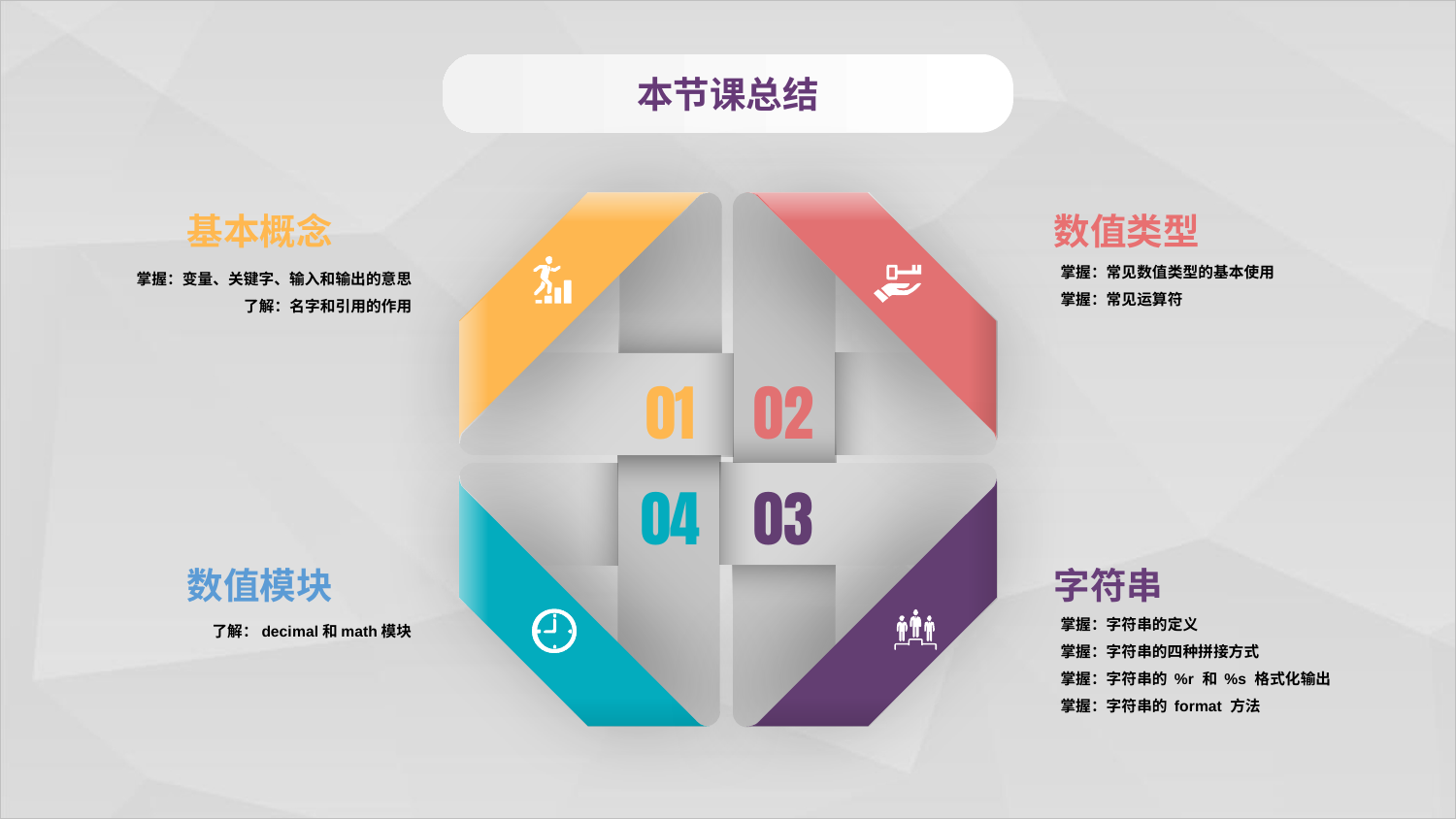

本节课总结

基本概念
掌握：变量、关键字、输入和输出的意思
了解：名字和引用的作用
数值类型
掌握：常见数值类型的基本使用
掌握：常见运算符

01
02
04
03
数值模块
了解：decimal和math模块
字符串
掌握：字符串的定义
掌握：字符串的四种拼接方式
掌握：字符串的 %r 和 %s 格式化输出
掌握：字符串的 format 方法